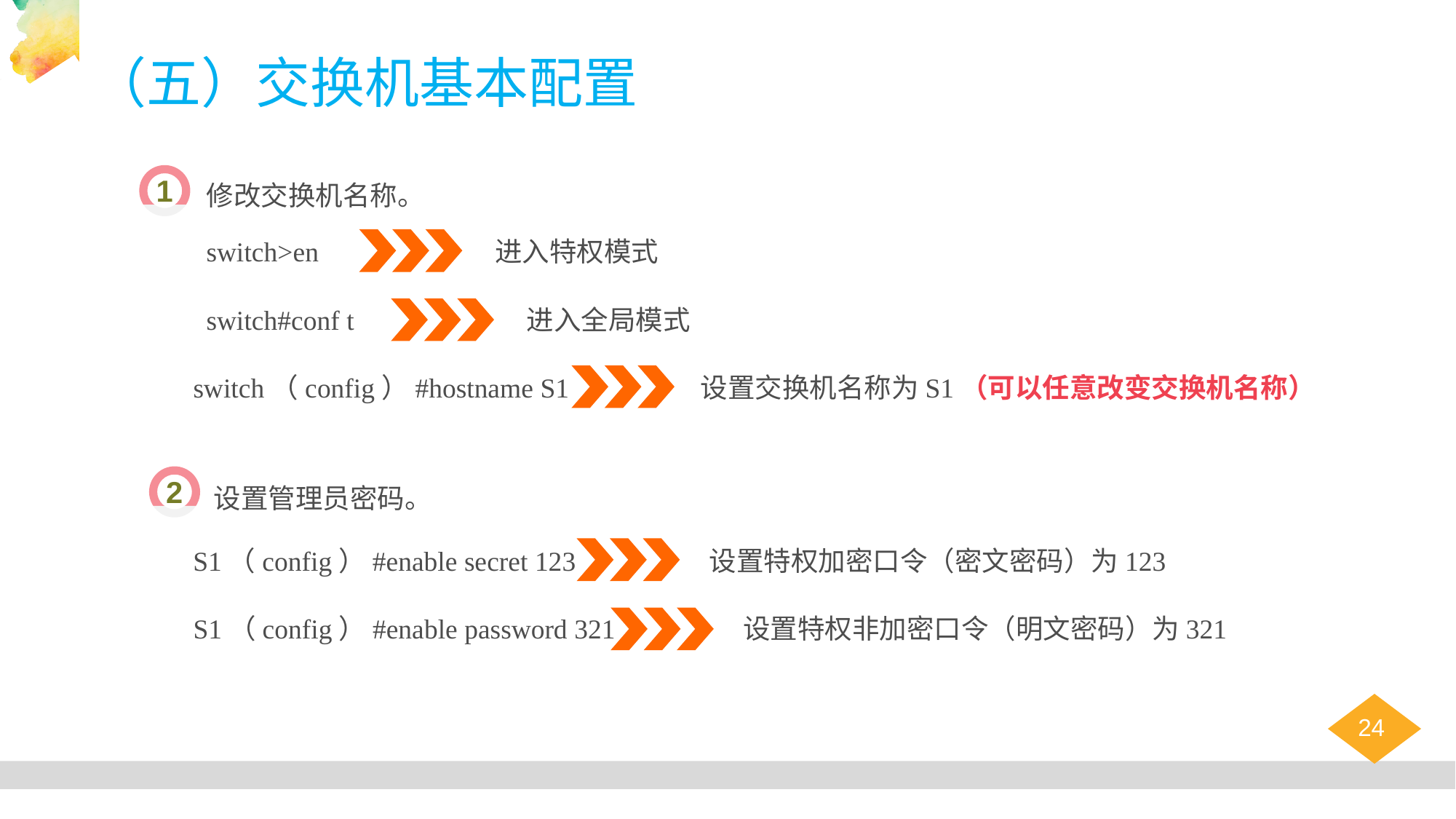

（五）交换机基本配置

修改交换机名称。
1

switch>en
进入特权模式
switch#conf t
进入全局模式

设置交换机名称为S1（可以任意改变交换机名称）
switch（config）#hostname S1

2
设置管理员密码。

S1（config）#enable secret 123
设置特权加密口令（密文密码）为123
S1（config）#enable password 321
设置特权非加密口令（明文密码）为321